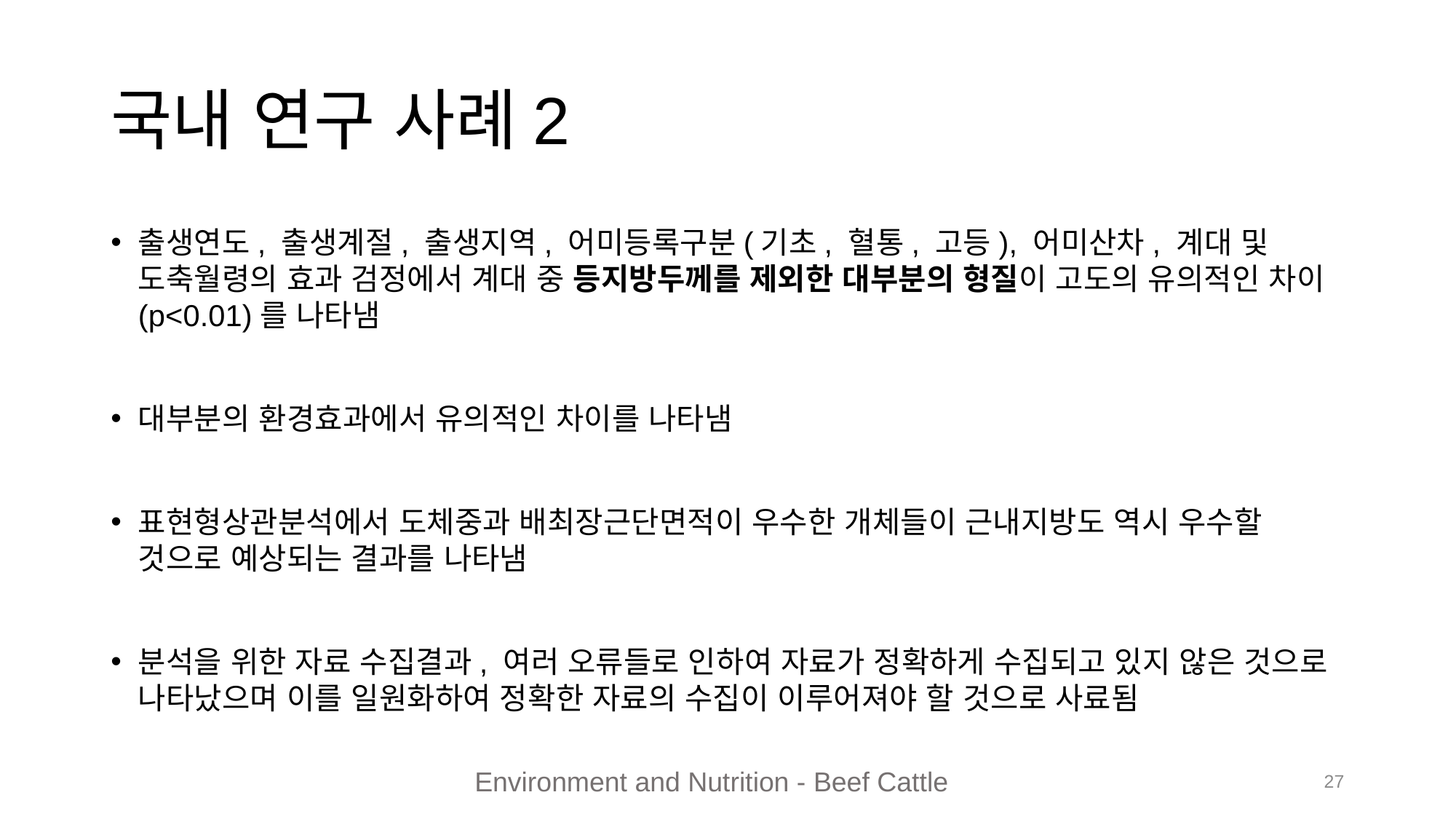

# 국내 연구 사례2
출생연도, 출생계절, 출생지역, 어미등록구분(기초, 혈통, 고등), 어미산차, 계대 및 도축월령의 효과 검정에서 계대 중 등지방두께를 제외한 대부분의 형질이 고도의 유의적인 차이(p<0.01)를 나타냄

대부분의 환경효과에서 유의적인 차이를 나타냄

표현형상관분석에서 도체중과 배최장근단면적이 우수한 개체들이 근내지방도 역시 우수할 것으로 예상되는 결과를 나타냄

분석을 위한 자료 수집결과, 여러 오류들로 인하여 자료가 정확하게 수집되고 있지 않은 것으로 나타났으며 이를 일원화하여 정확한 자료의 수집이 이루어져야 할 것으로 사료됨

Environment and Nutrition - Beef Cattle
27